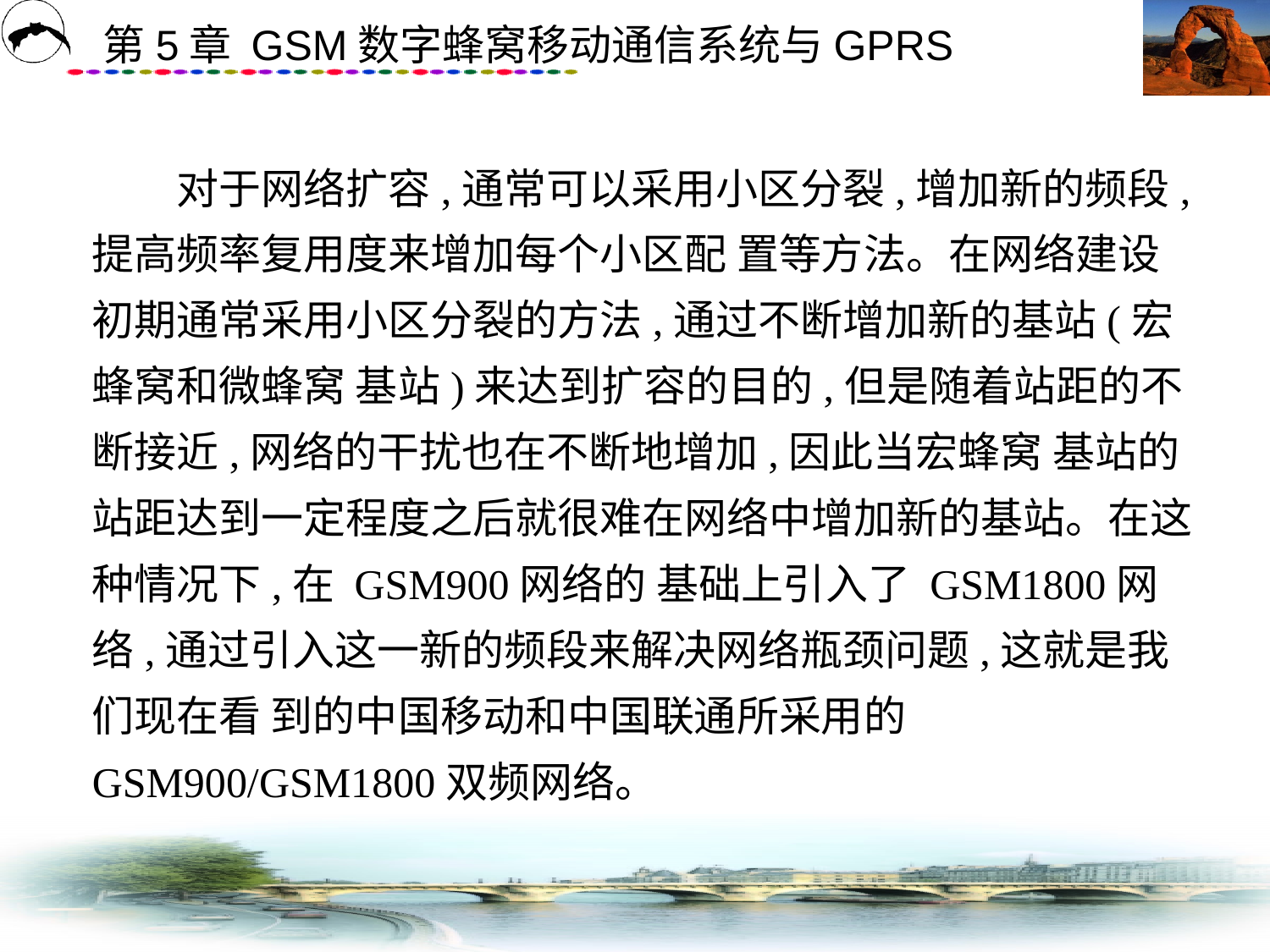

# 对于网络扩容,通常可以采用小区分裂,增加新的频段,提高频率复用度来增加每个小区配 置等方法。在网络建设初期通常采用小区分裂的方法,通过不断增加新的基站(宏蜂窝和微蜂窝 基站)来达到扩容的目的,但是随着站距的不断接近,网络的干扰也在不断地增加,因此当宏蜂窝 基站的站距达到一定程度之后就很难在网络中增加新的基站。在这种情况下,在 GSM900网络的 基础上引入了 GSM1800网络,通过引入这一新的频段来解决网络瓶颈问题,这就是我们现在看 到的中国移动和中国联通所采用的 GSM900/GSM1800双频网络。